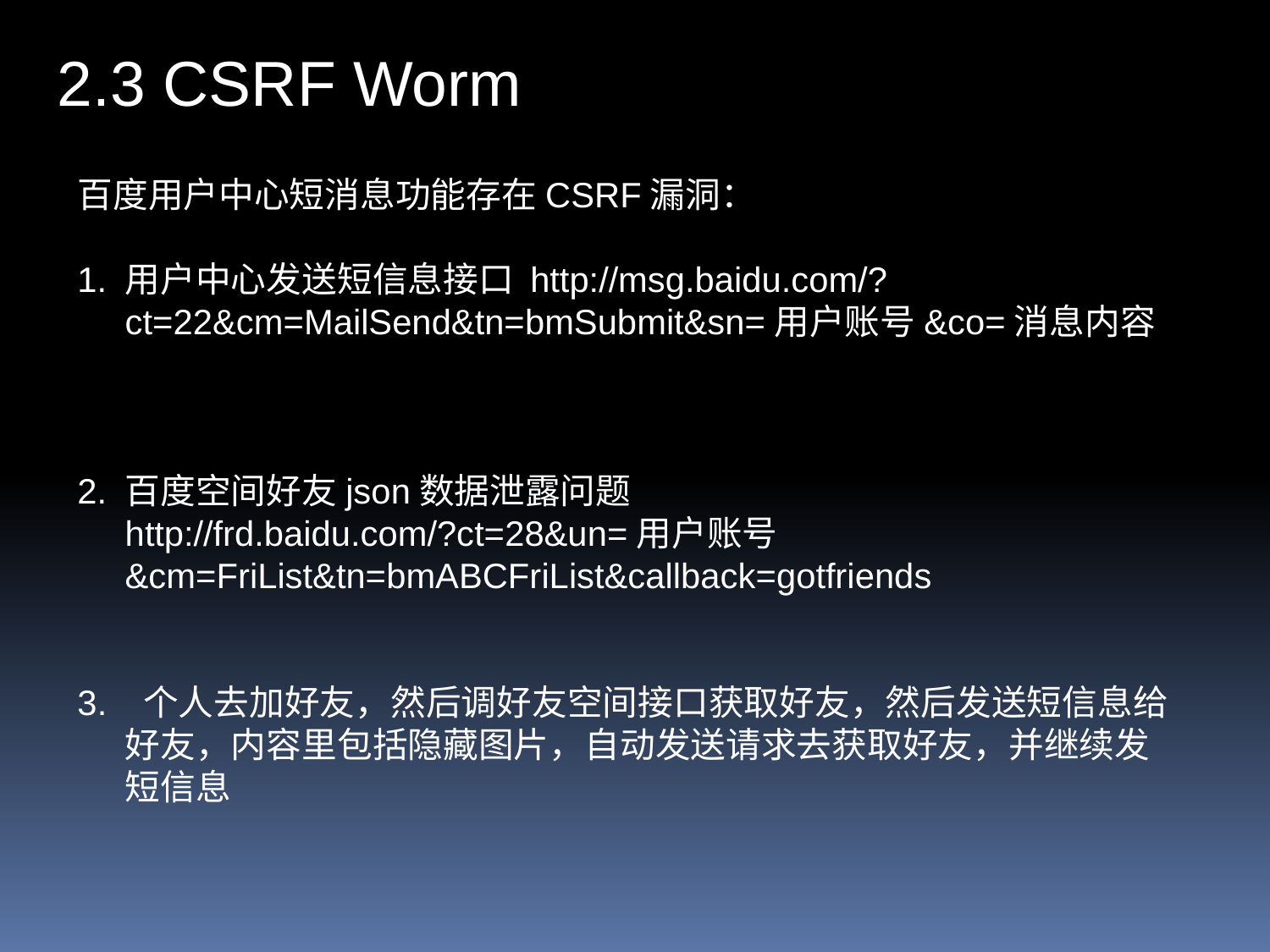

2.3 CSRF Worm
百度用户中心短消息功能存在CSRF漏洞：

用户中心发送短信息接口 http://msg.baidu.com/?ct=22&cm=MailSend&tn=bmSubmit&sn=用户账号&co=消息内容

百度空间好友json数据泄露问题
	http://frd.baidu.com/?ct=28&un=用户账号&cm=FriList&tn=bmABCFriList&callback=gotfriends

3.	 个人去加好友，然后调好友空间接口获取好友，然后发送短信息给好友，内容里包括隐藏图片，自动发送请求去获取好友，并继续发短信息